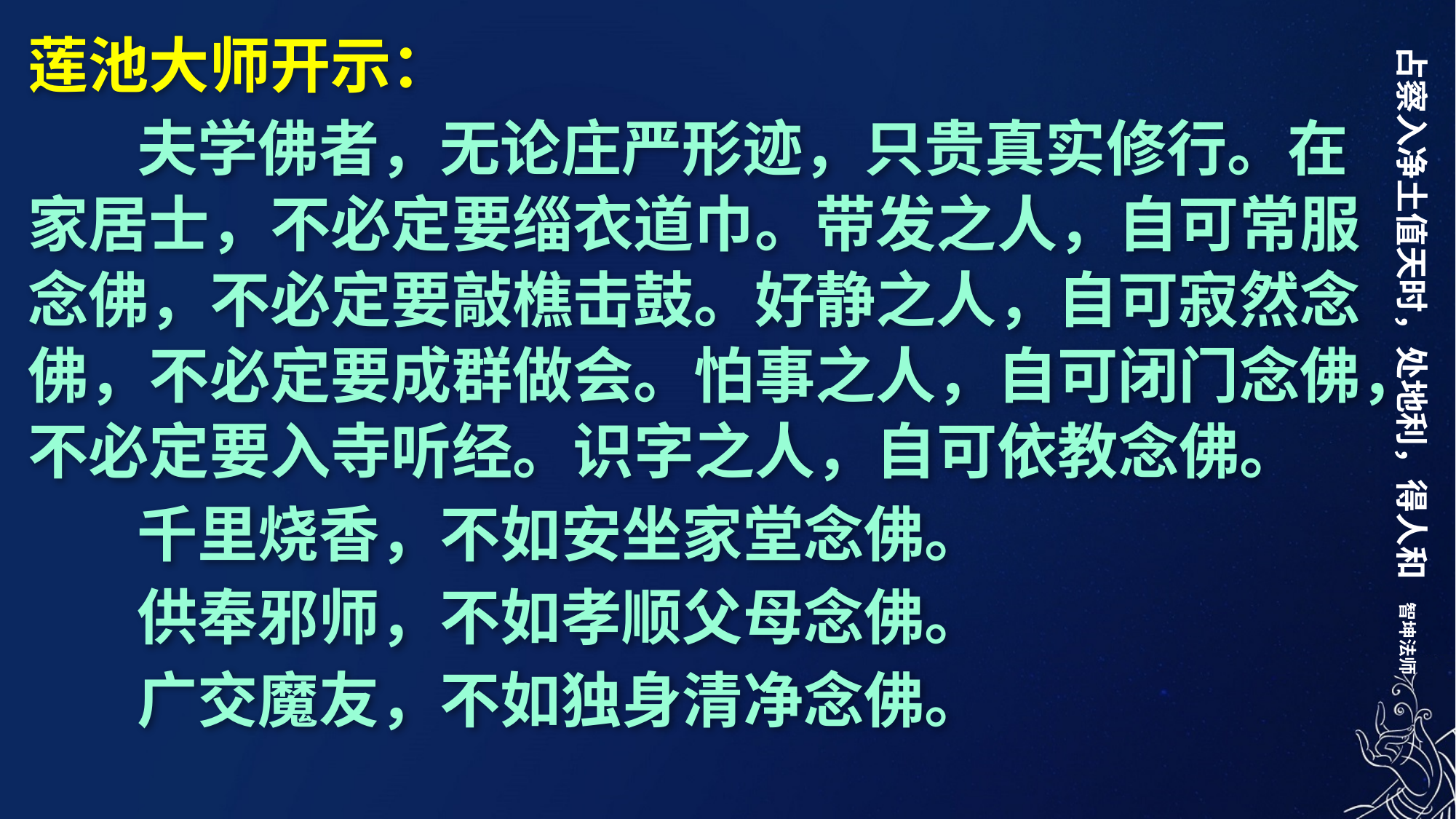

莲池大师开示：
	夫学佛者，无论庄严形迹，只贵真实修行。在家居士，不必定要缁衣道巾。带发之人，自可常服念佛，不必定要敲樵击鼓。好静之人，自可寂然念佛，不必定要成群做会。怕事之人，自可闭门念佛，不必定要入寺听经。识字之人，自可依教念佛。
	千里烧香，不如安坐家堂念佛。
	供奉邪师，不如孝顺父母念佛。
	广交魔友，不如独身清净念佛。